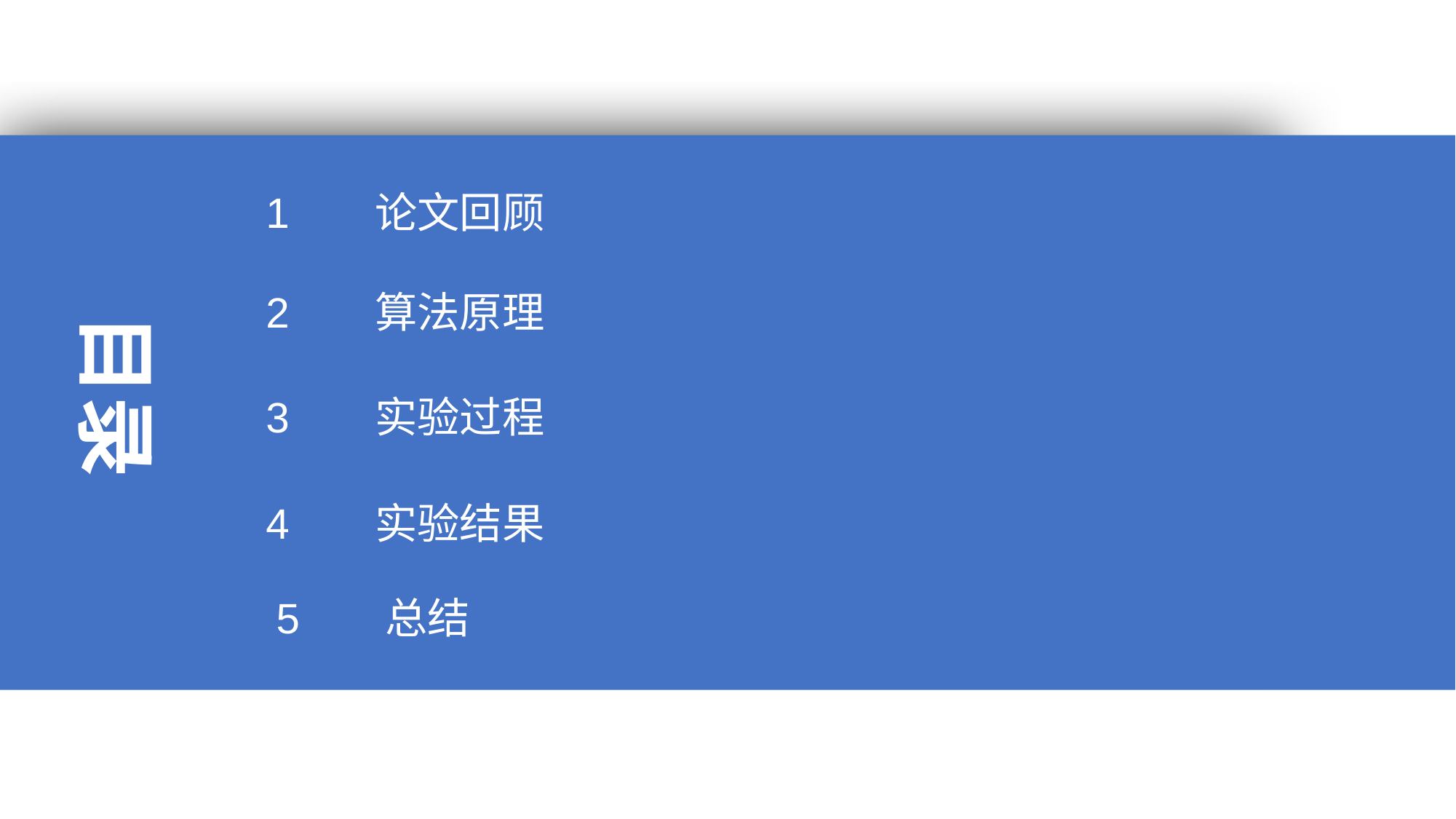

1 	论文回顾
2	算法原理
目录
3	实验过程
4	实验结果
5	总结